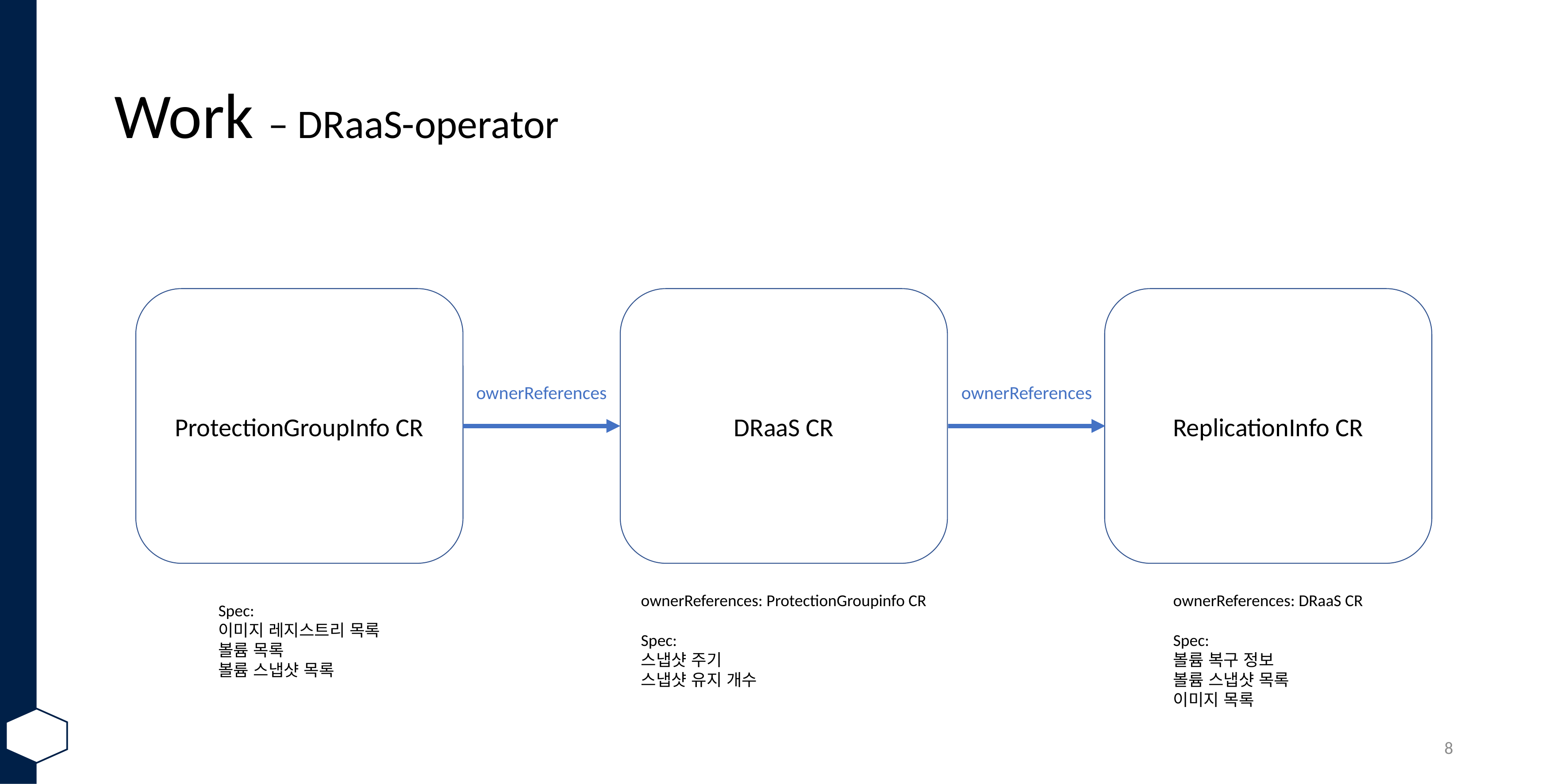

# Work – DRaaS-operator
DRaaS CR
ReplicationInfo CR
ProtectionGroupInfo CR
ownerReferences
ownerReferences
ownerReferences: ProtectionGroupinfo CR

Spec:
스냅샷 주기
스냅샷 유지 개수
ownerReferences: DRaaS CR

Spec:
볼륨 복구 정보
볼륨 스냅샷 목록
이미지 목록
Spec:
이미지 레지스트리 목록
볼륨 목록
볼륨 스냅샷 목록
8